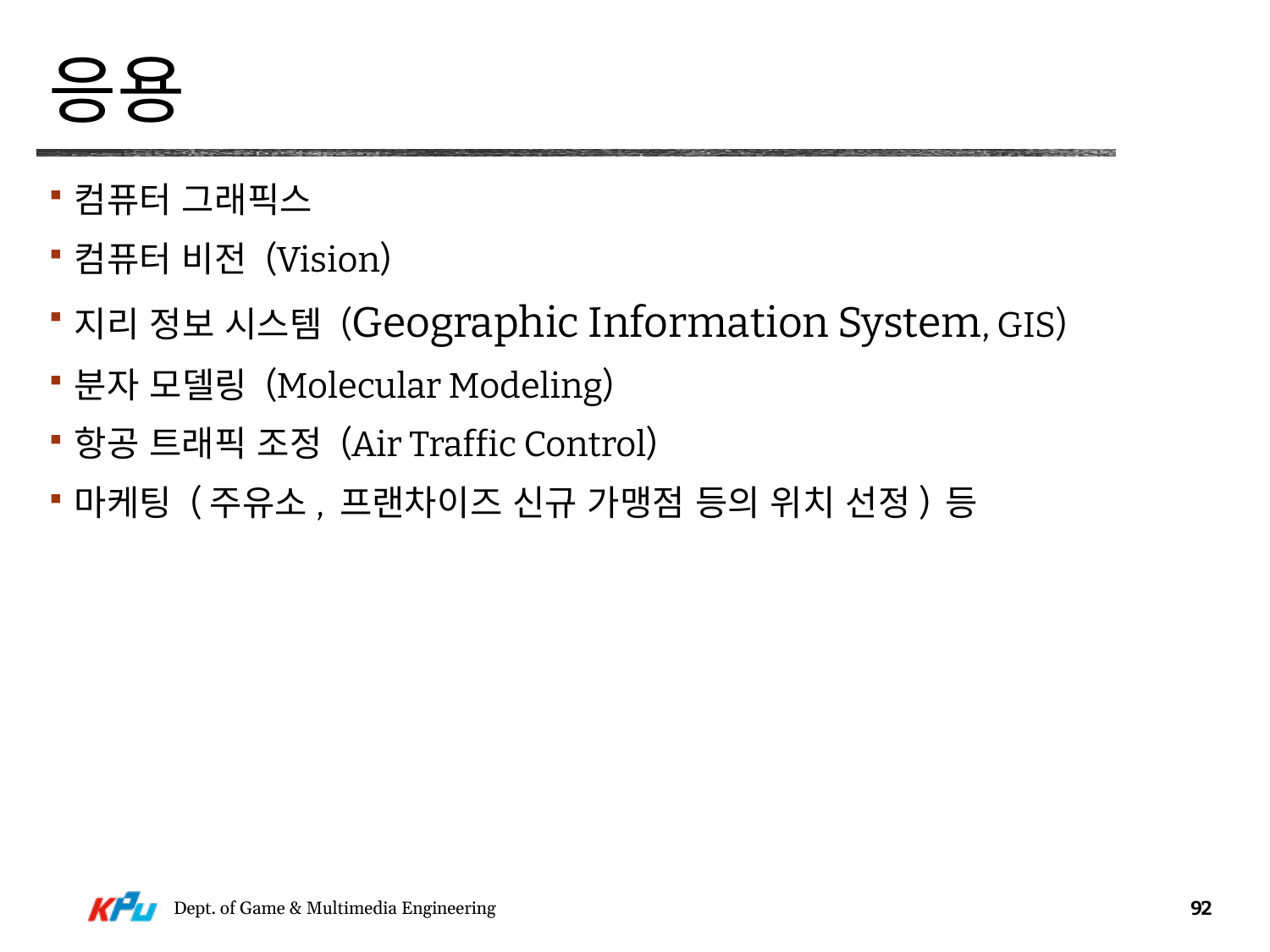

# 응용
컴퓨터 그래픽스
컴퓨터 비전 (Vision)
지리 정보 시스템 (Geographic Information System, GIS)
분자 모델링 (Molecular Modeling)
항공 트래픽 조정 (Air Traffic Control)
마케팅 (주유소, 프랜차이즈 신규 가맹점 등의 위치 선정) 등

Dept. of Game & Multimedia Engineering
92